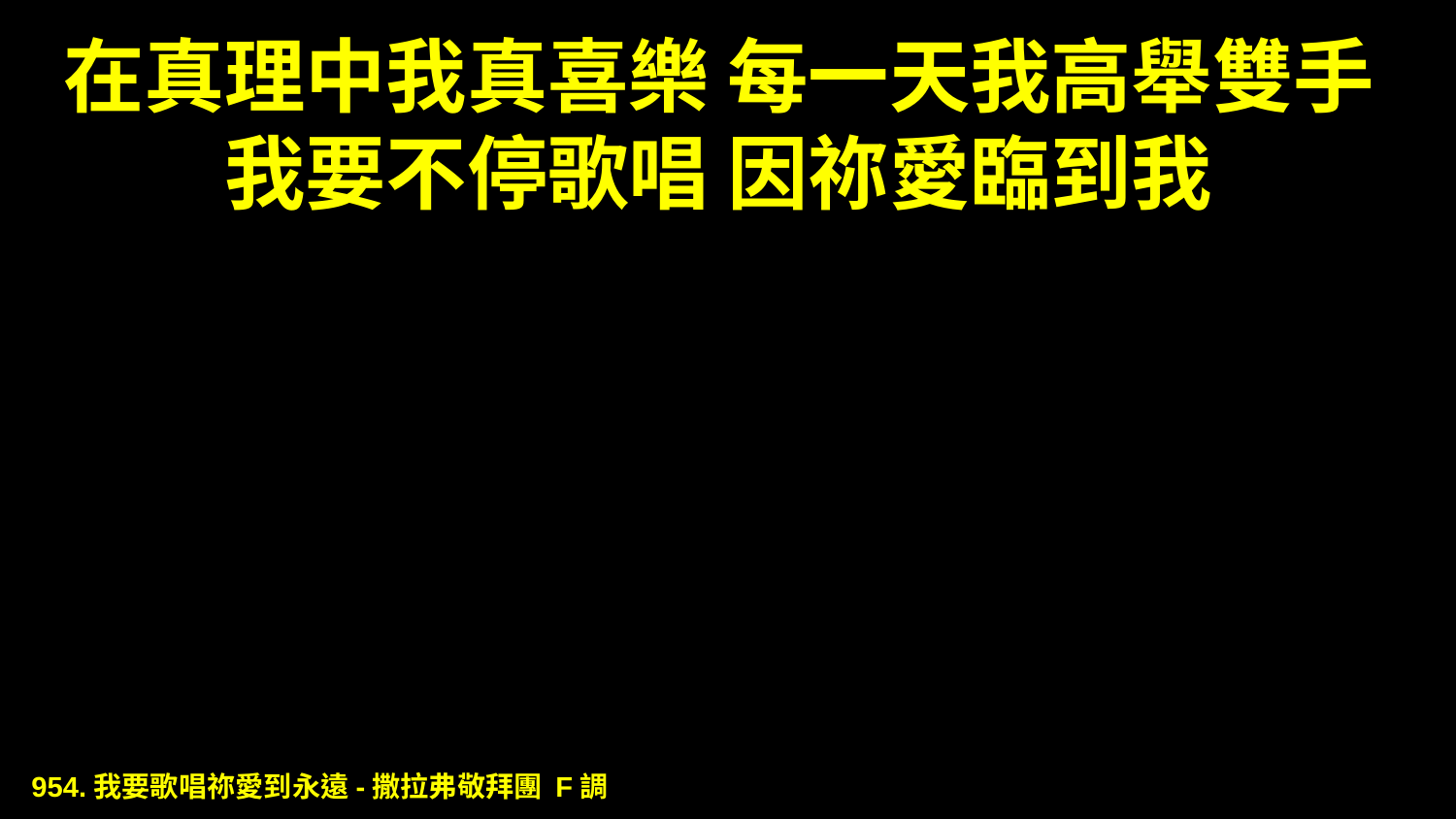

# 在真理中我真喜樂 每一天我高舉雙手 我要不停歌唱 因祢愛臨到我
954.我要歌唱祢愛到永遠-撒拉弗敬拜團 F調